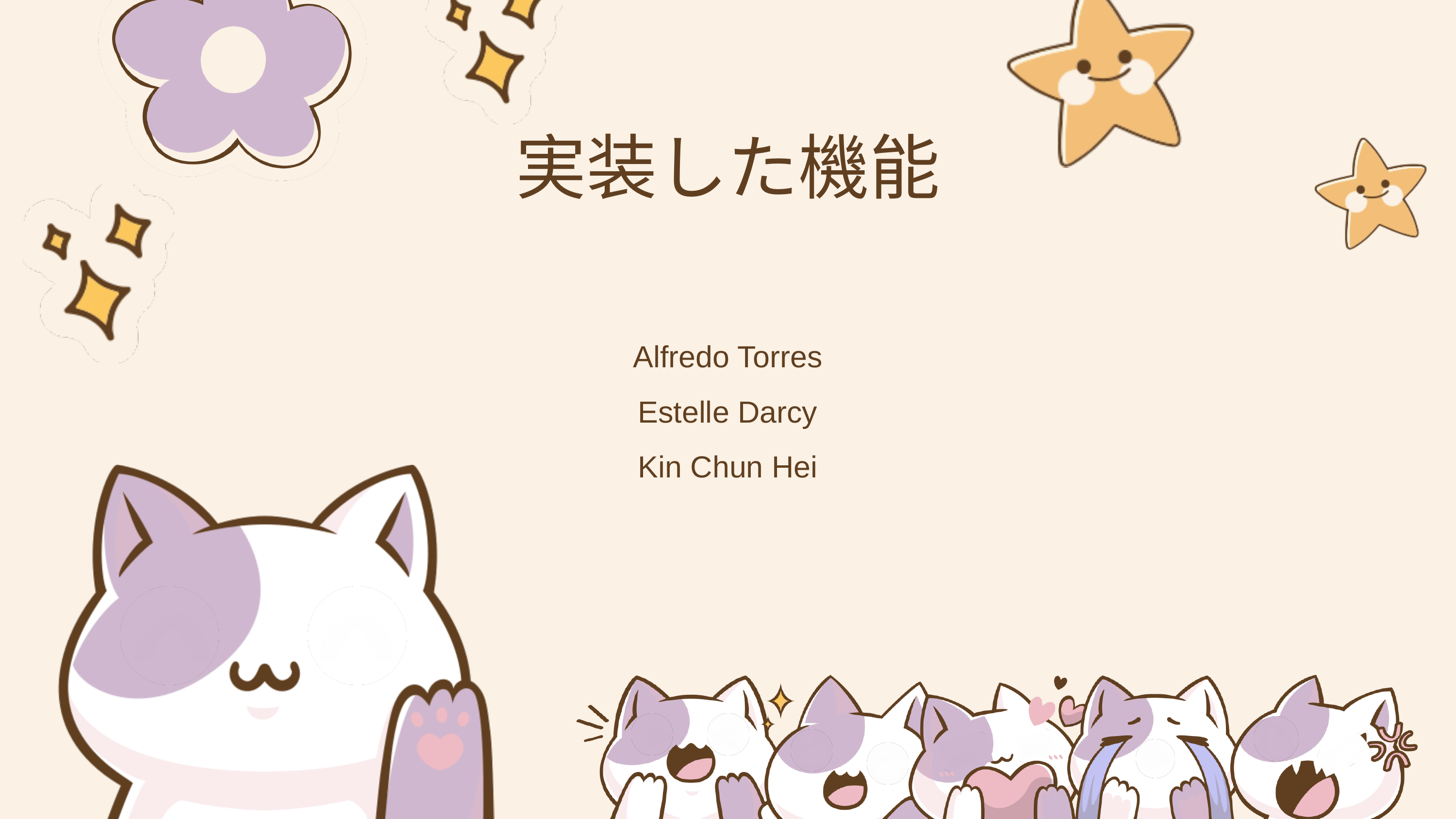

実装した機能

Alfredo Torres
Estelle Darcy
Kin Chun Hei